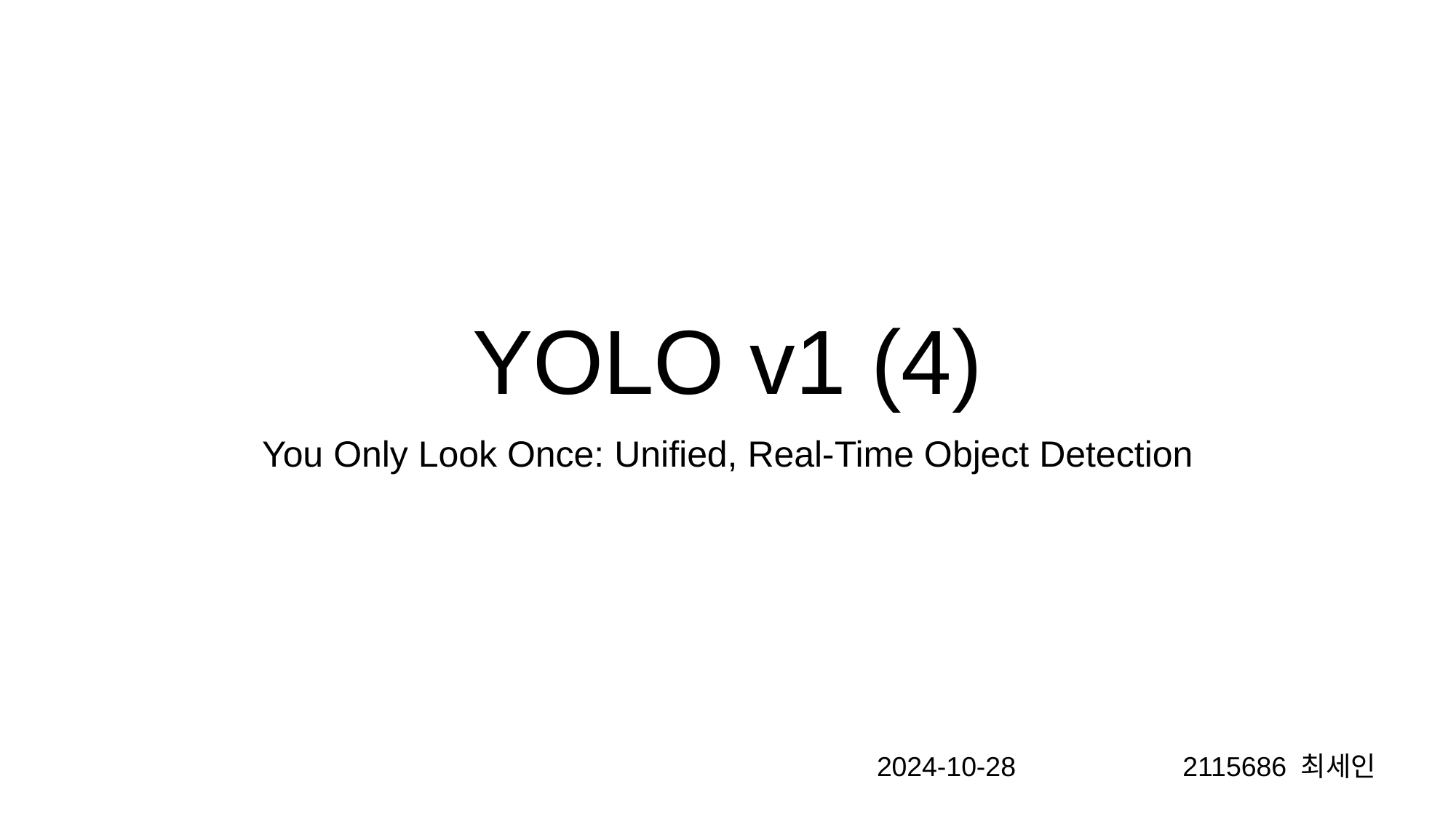

# YOLO v1 (4)
You Only Look Once: Uniﬁed, Real-Time Object Detection
2024-10-28
2115686 최세인